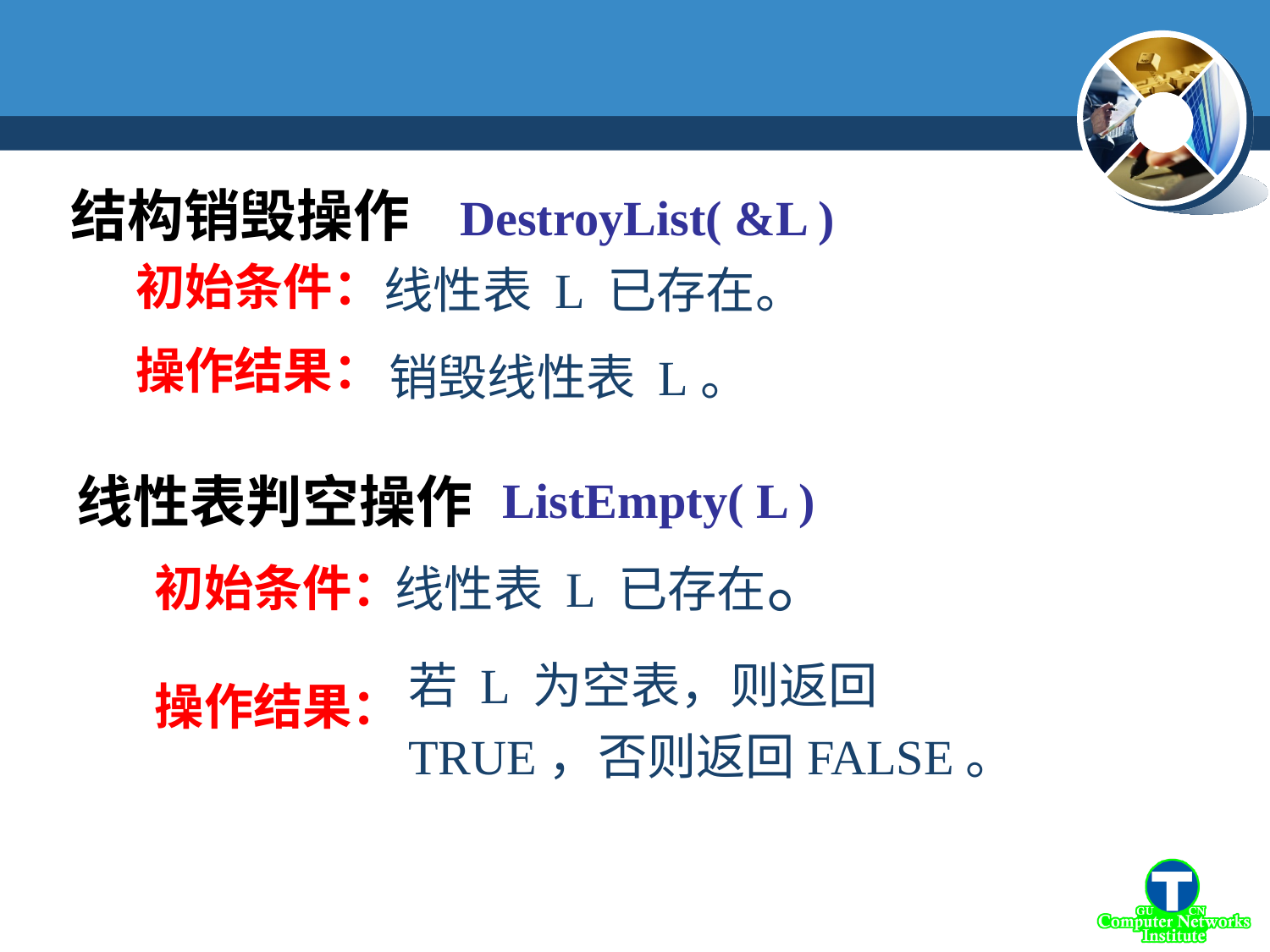

结构销毁操作
DestroyList( &L )
初始条件：
操作结果：
线性表 L 已存在。
销毁线性表 L。
线性表判空操作
 ListEmpty( L )

线性表 L 已存在。
初始条件：

操作结果：
若 L 为空表，则返回
TRUE，否则返回FALSE。